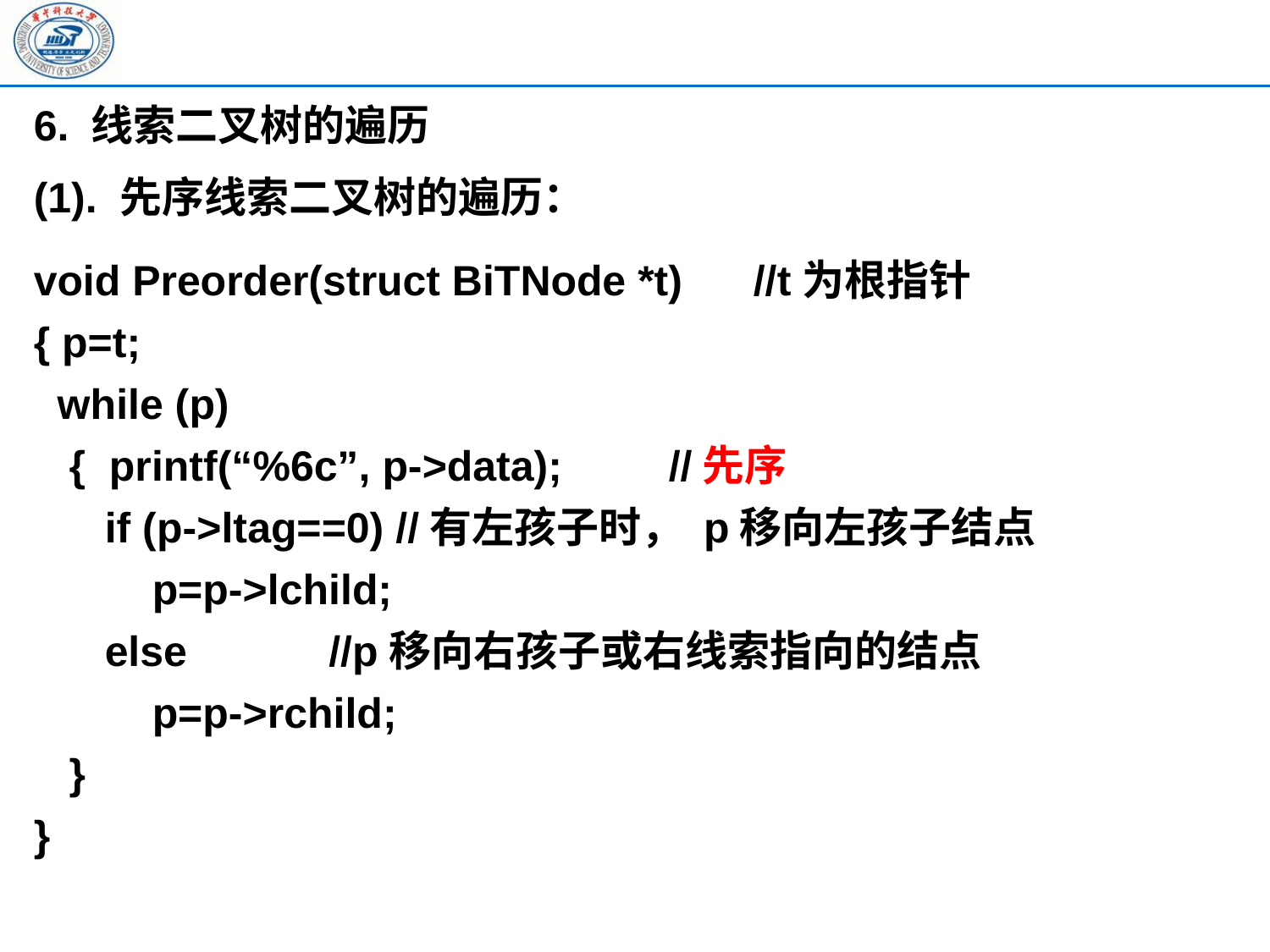

6. 线索二叉树的遍历
(1). 先序线索二叉树的遍历：
void Preorder(struct BiTNode *t)      //t为根指针
{ p=t;
  while (p)
   {  printf(“%6c”, p->data);	//先序
      if (p->ltag==0) //有左孩子时， p移向左孩子结点
          p=p->lchild;
      else            //p移向右孩子或右线索指向的结点
          p=p->rchild;
   }
}